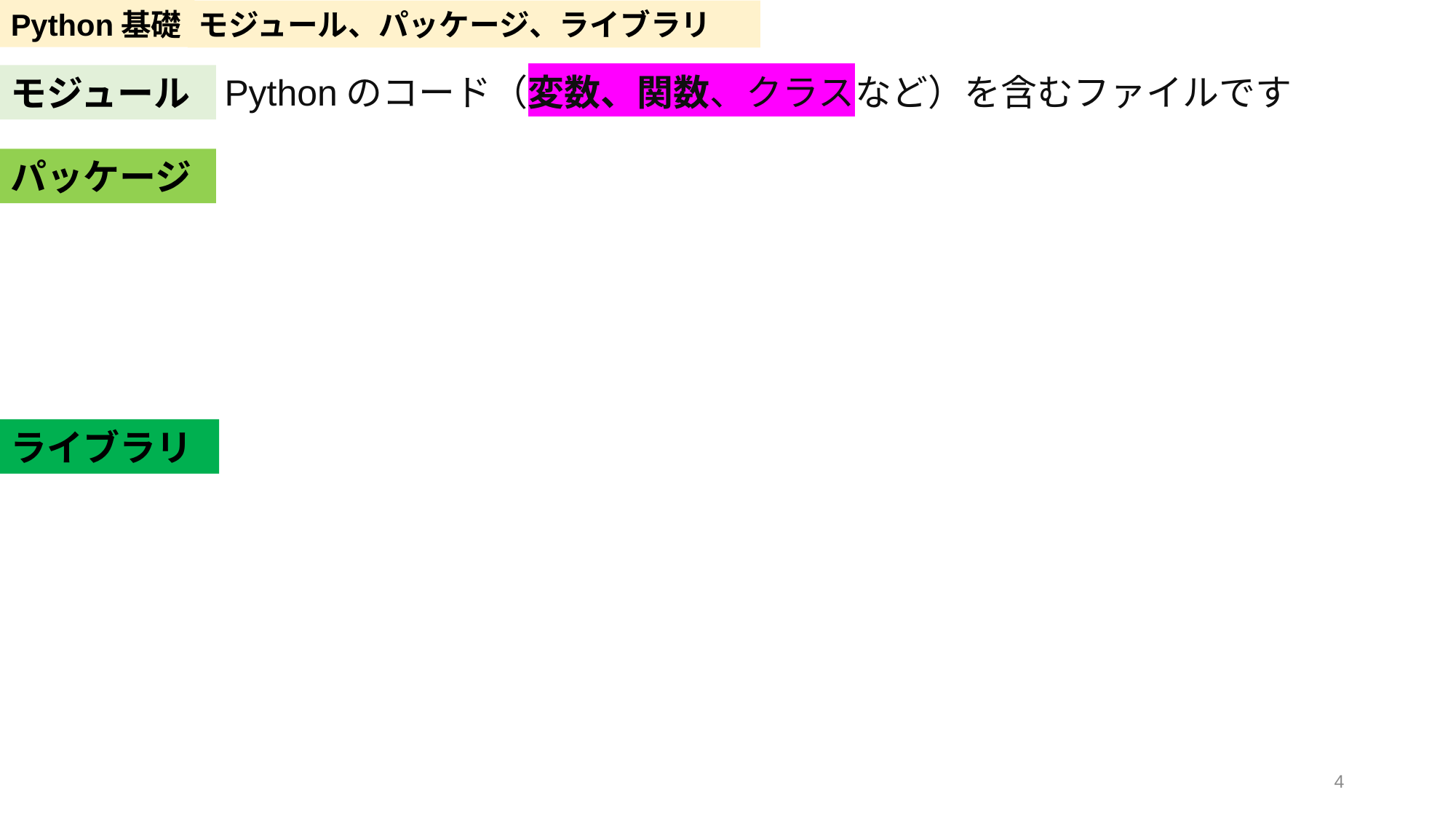

Python基礎
モジュール、パッケージ、ライブラリ
Pythonのコード（変数、関数、クラスなど）を含むファイルです
モジュール
パッケージ
ライブラリ
4